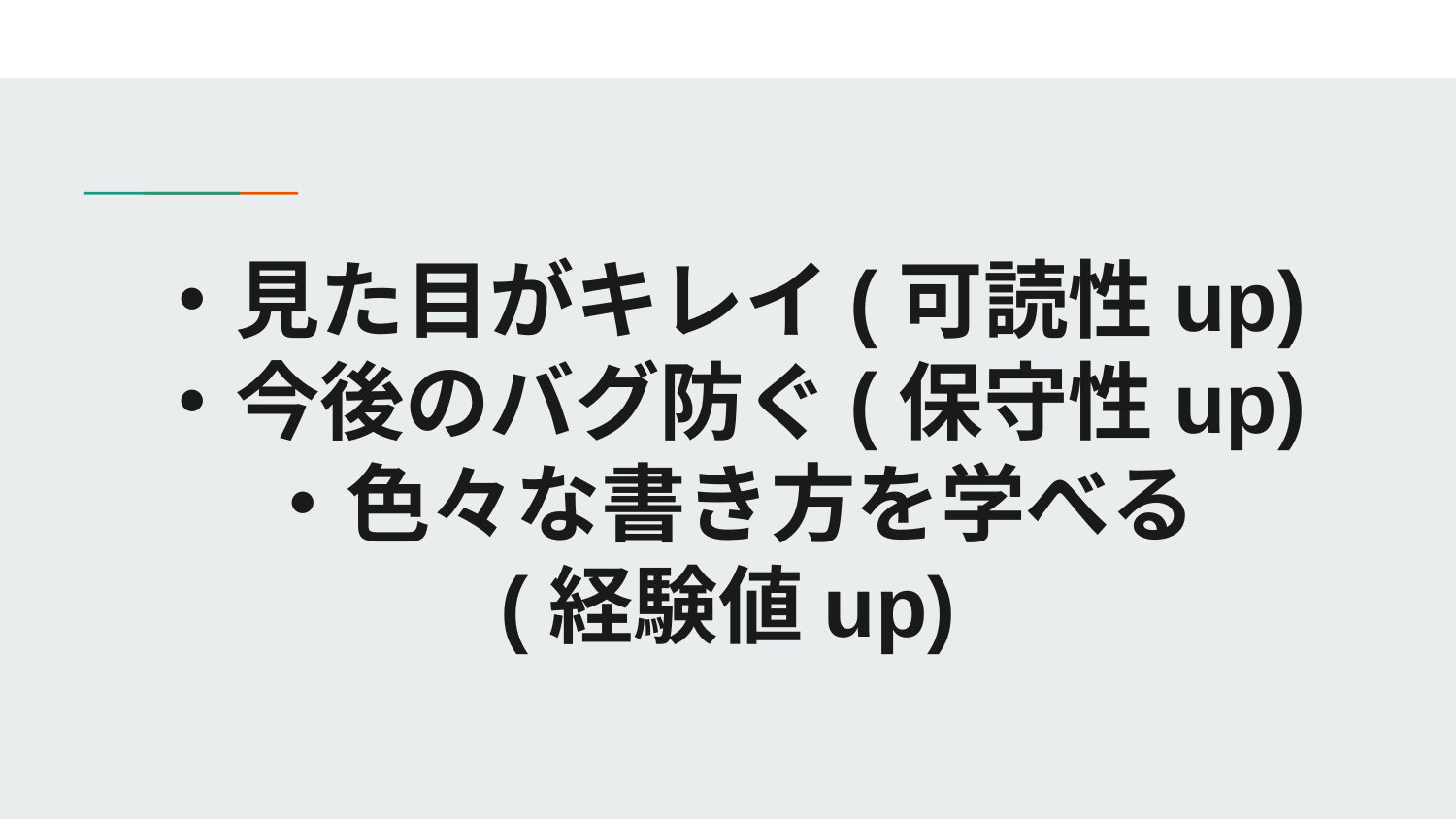

# ・見た目がキレイ(可読性up)
・今後のバグ防ぐ(保守性up)
・色々な書き方を学べる
(経験値up)